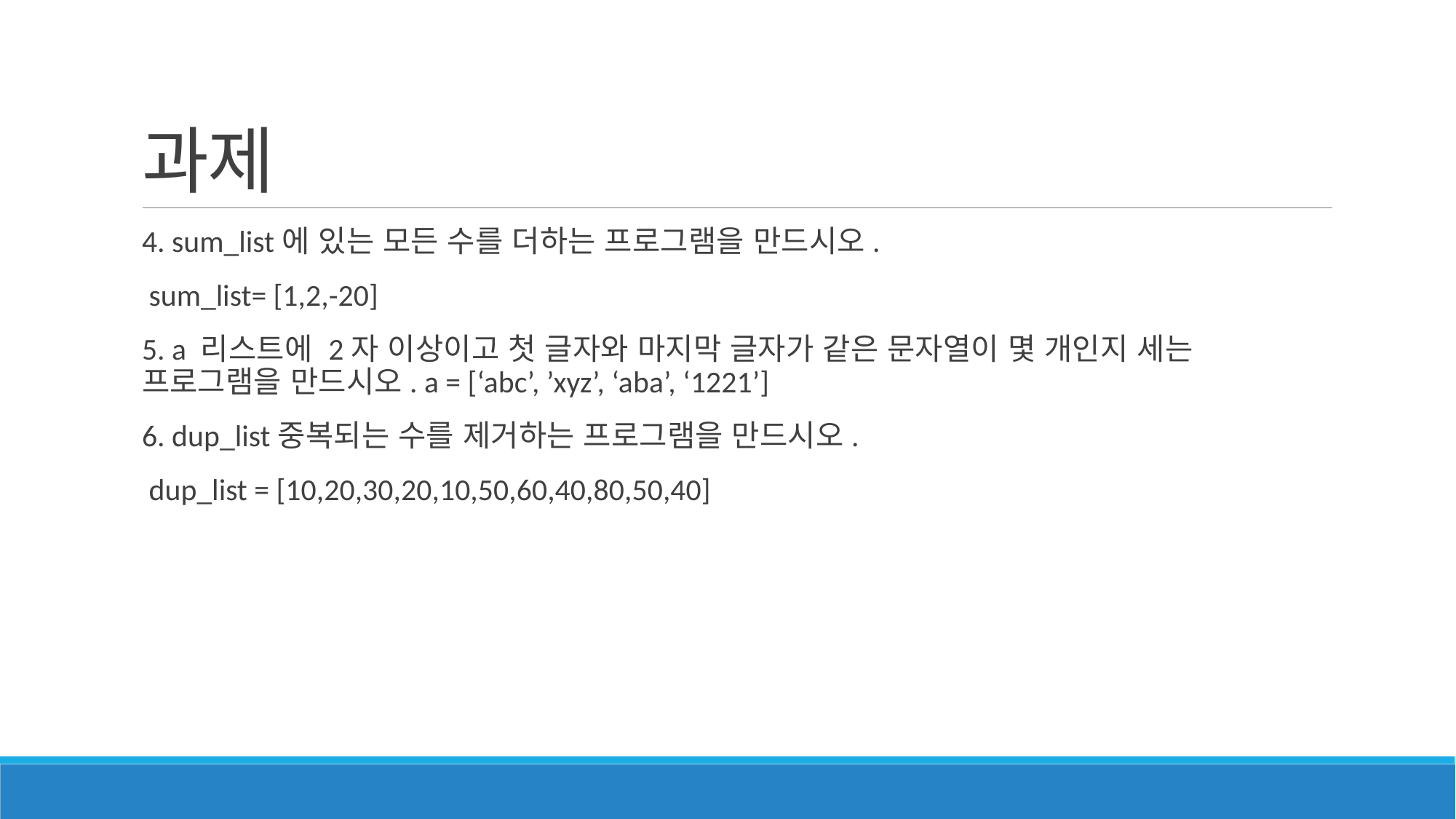

# 과제
4. sum_list에 있는 모든 수를 더하는 프로그램을 만드시오.
 sum_list= [1,2,-20]
5. a 리스트에 2자 이상이고 첫 글자와 마지막 글자가 같은 문자열이 몇 개인지 세는 프로그램을 만드시오. a = [‘abc’, ’xyz’, ‘aba’, ‘1221’]
6. dup_list중복되는 수를 제거하는 프로그램을 만드시오.
 dup_list = [10,20,30,20,10,50,60,40,80,50,40]